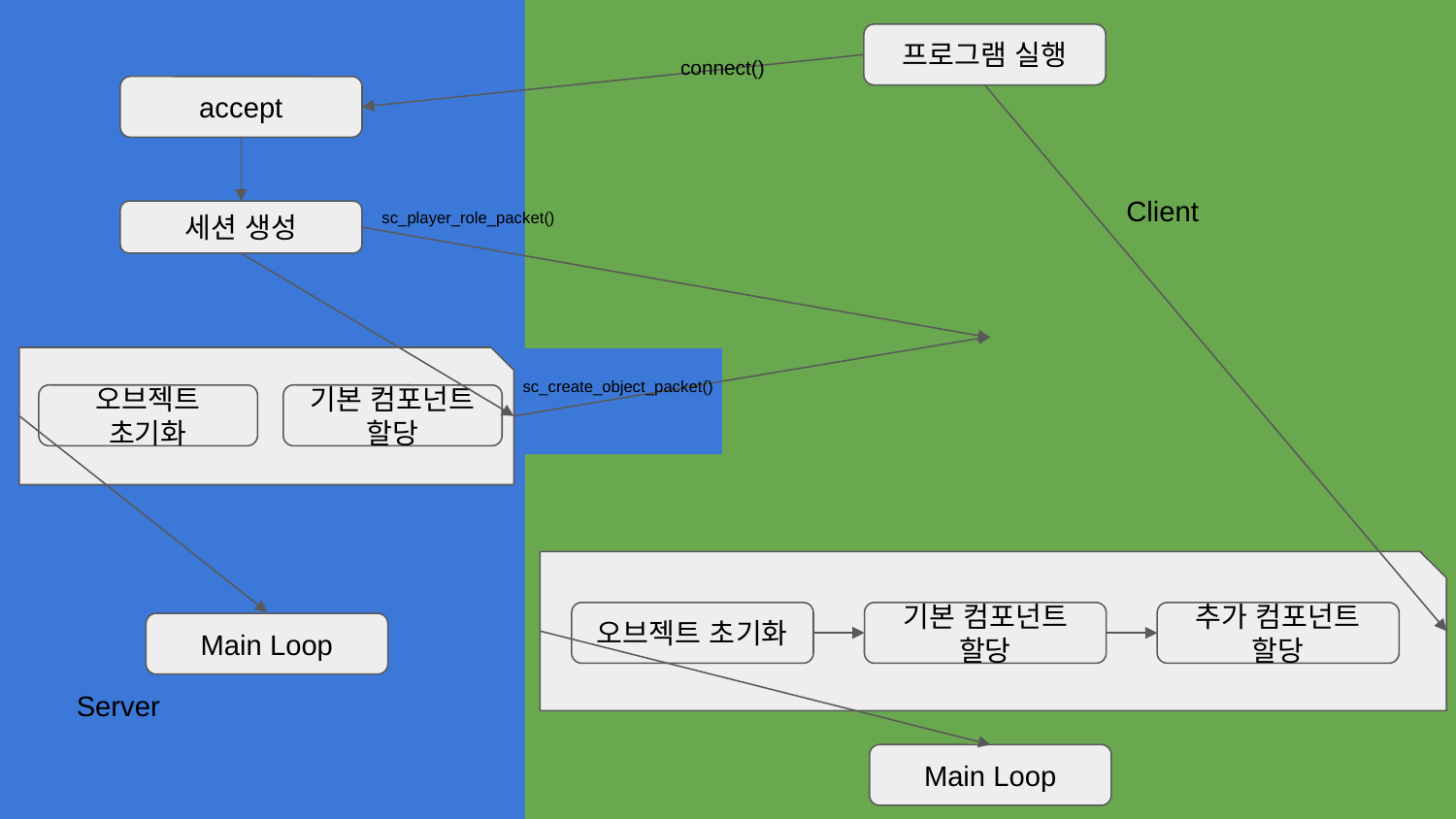

프로그램 실행
connect()
accept
Client
sc_player_role_packet()
세션 생성

sc_create_object_packet()
오브젝트 초기화
기본 컴포넌트 할당

오브젝트 초기화
기본 컴포넌트 할당
추가 컴포넌트 할당
Main Loop
Server
Main Loop